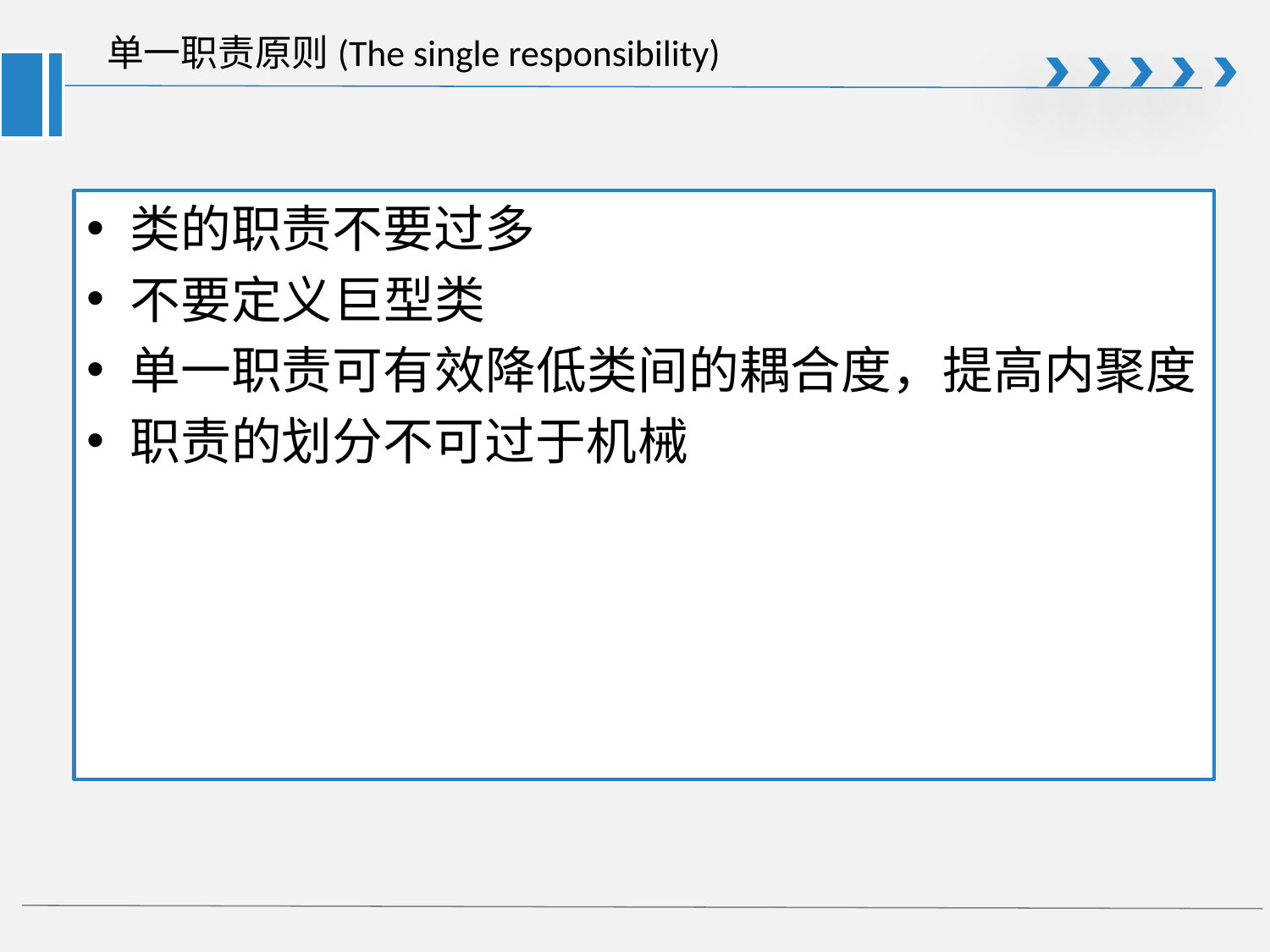

# 单一职责原则(The single responsibility)
类的职责不要过多
不要定义巨型类
单一职责可有效降低类间的耦合度，提高内聚度
职责的划分不可过于机械